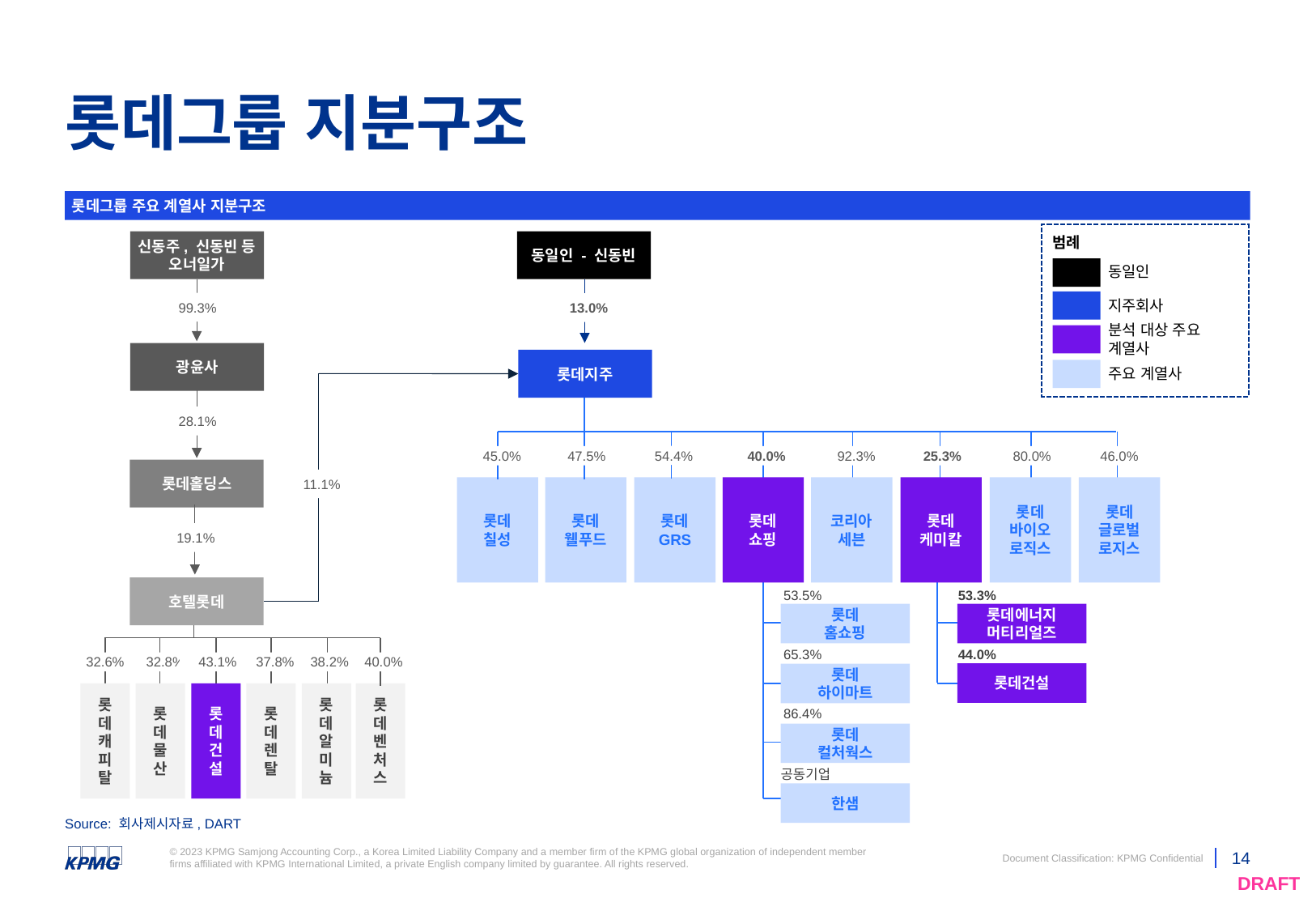

# 롯데그룹 지분구조
롯데그룹 주요 계열사 지분구조

범례
신동주, 신동빈 등
오너일가
동일인 - 신동빈
동일인

지주회사

99.3%
13.0%
분석 대상 주요 계열사

광윤사
롯데지주
주요 계열사

28.1%
54.4%
45.0%
47.5%
40.0%
92.3%
25.3%
80.0%
46.0%
롯데홀딩스
롯데건설 0.6%
롯데멤버스 0.3%
롯데물산 1.8%
롯데벤처스 19.99%
롯데상사 7.5%
롯데쇼핑 10.2%
롯데역사 8.7%

롯데제과 1.9%
롯데칠성음료 1.1%
롯데캐피탈 0.9%
롯데푸드 1.8%
코리아세븐 3.1%
한국후지필름 9.8%
11.1%
롯데
칠성
롯데
웰푸드
롯데
GRS
롯데
쇼핑
코리아
세븐
롯데
케미칼
롯데
바이오
로직스
롯데
글로벌
로지스
19.1%
호텔롯데
53.5%
53.3%
롯데
홈쇼핑
롯데에너지
머티리얼즈
65.3%
44.0%
32.6%
32.8%
43.1%
37.8%
38.2%
40.0%
롯데건설
롯데
하이마트
롯
데
캐
피
탈
롯
데
물
산
롯
데
건
설
롯
데
렌
탈
롯
데
알
미
늄
롯
데
벤
처
스
86.4%
롯데
컬처웍스
공동기업
한샘
Source: 회사제시자료, DART